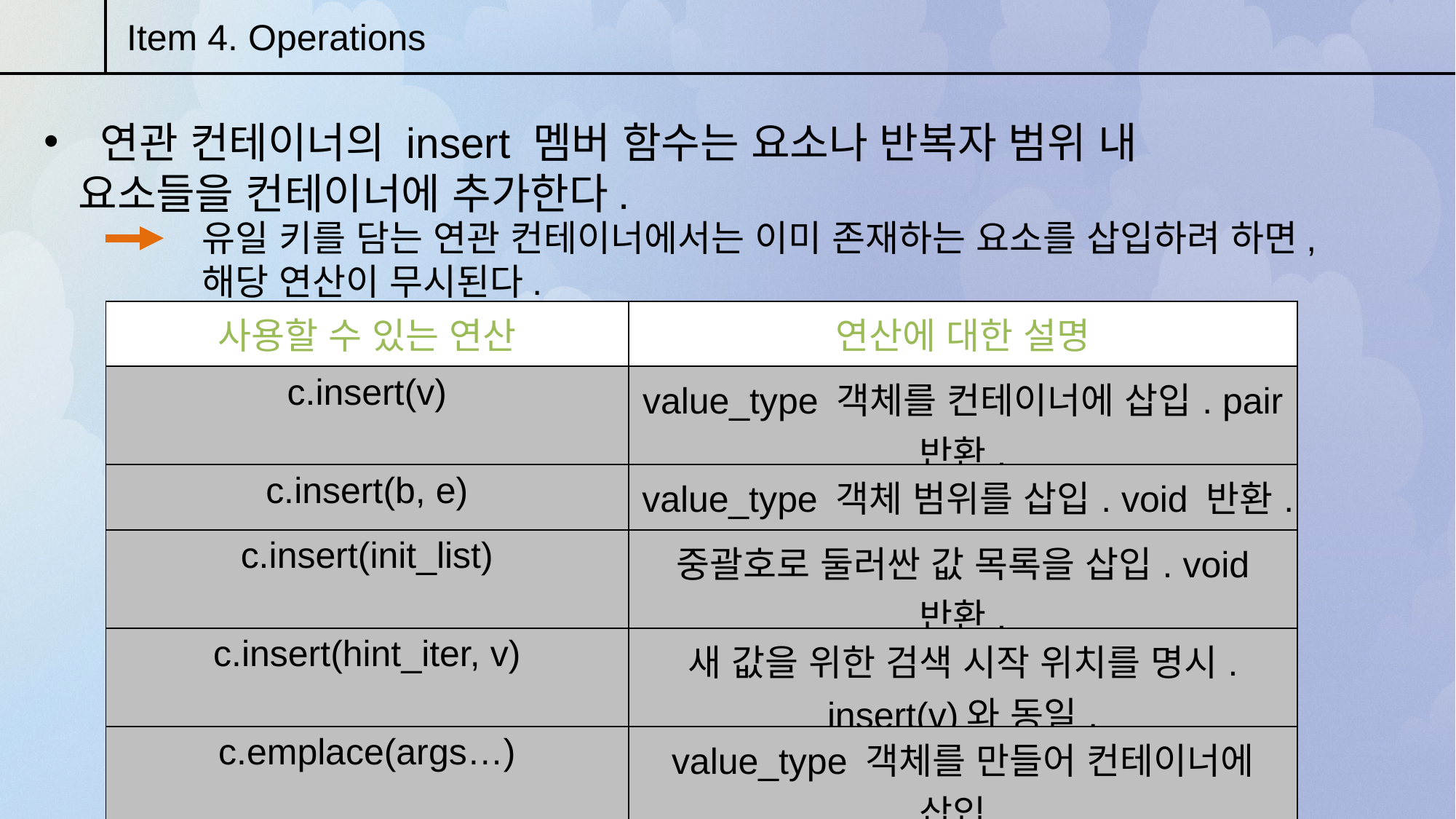

Item 4. Operations
 연관 컨테이너의 insert 멤버 함수는 요소나 반복자 범위 내 요소들을 컨테이너에 추가한다.
유일 키를 담는 연관 컨테이너에서는 이미 존재하는 요소를 삽입하려 하면, 해당 연산이 무시된다.
| 사용할 수 있는 연산 | 연산에 대한 설명 |
| --- | --- |
| c.insert(v) | value\_type 객체를 컨테이너에 삽입. pair 반환. |
| c.insert(b, e) | value\_type 객체 범위를 삽입. void 반환. |
| c.insert(init\_list) | 중괄호로 둘러싼 값 목록을 삽입. void 반환. |
| c.insert(hint\_iter, v) | 새 값을 위한 검색 시작 위치를 명시. insert(v)와 동일. |
| c.emplace(args…) | value\_type 객체를 만들어 컨테이너에 삽입. |
| c.emplace\_hint(iter, args…) | 새 값을 위한 검색 시작 위치를 명시. emplace와 동일. |